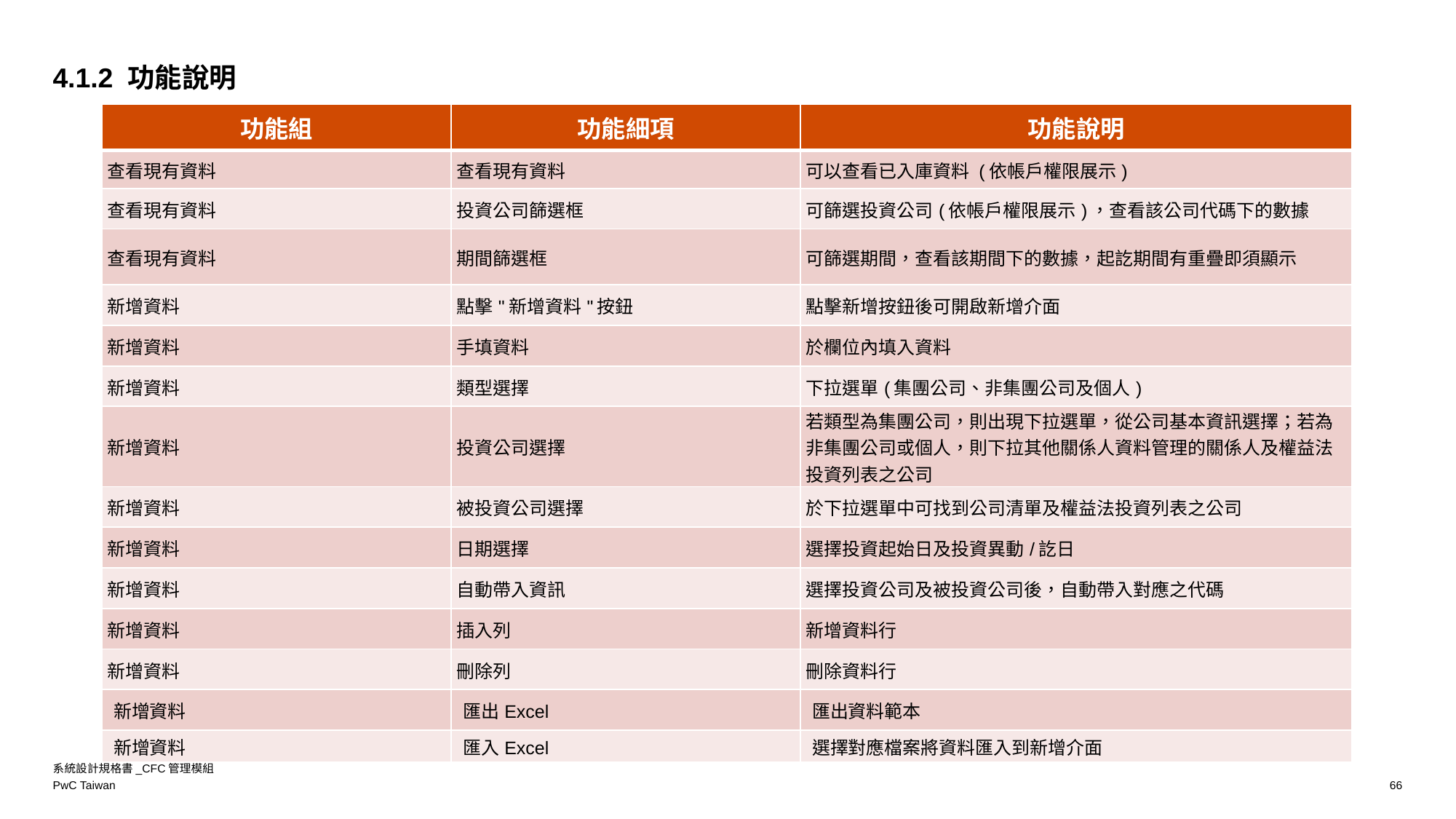

4.1.2 功能說明
| 功能組 | 功能細項 | 功能說明 |
| --- | --- | --- |
| 查看現有資料 | 查看現有資料 | 可以查看已入庫資料 (依帳戶權限展示) |
| 查看現有資料 | 投資公司篩選框 | 可篩選投資公司(依帳戶權限展示)，查看該公司代碼下的數據 |
| 查看現有資料 | 期間篩選框 | 可篩選期間，查看該期間下的數據，起訖期間有重疊即須顯示 |
| 新增資料 | 點擊"新增資料"按鈕 | 點擊新增按鈕後可開啟新增介面 |
| 新增資料 | 手填資料 | 於欄位內填入資料 |
| 新增資料 | 類型選擇 | 下拉選單(集團公司、非集團公司及個人) |
| 新增資料 | 投資公司選擇 | 若類型為集團公司，則出現下拉選單，從公司基本資訊選擇；若為非集團公司或個人，則下拉其他關係人資料管理的關係人及權益法投資列表之公司 |
| 新增資料 | 被投資公司選擇 | 於下拉選單中可找到公司清單及權益法投資列表之公司 |
| 新增資料 | 日期選擇 | 選擇投資起始日及投資異動/訖日 |
| 新增資料 | 自動帶入資訊 | 選擇投資公司及被投資公司後，自動帶入對應之代碼 |
| 新增資料 | 插入列 | 新增資料行 |
| 新增資料 | 刪除列 | 刪除資料行 |
| 新增資料 | 匯出Excel | 匯出資料範本 |
| 新增資料 | 匯入Excel | 選擇對應檔案將資料匯入到新增介面 |
系統設計規格書_CFC管理模組
66